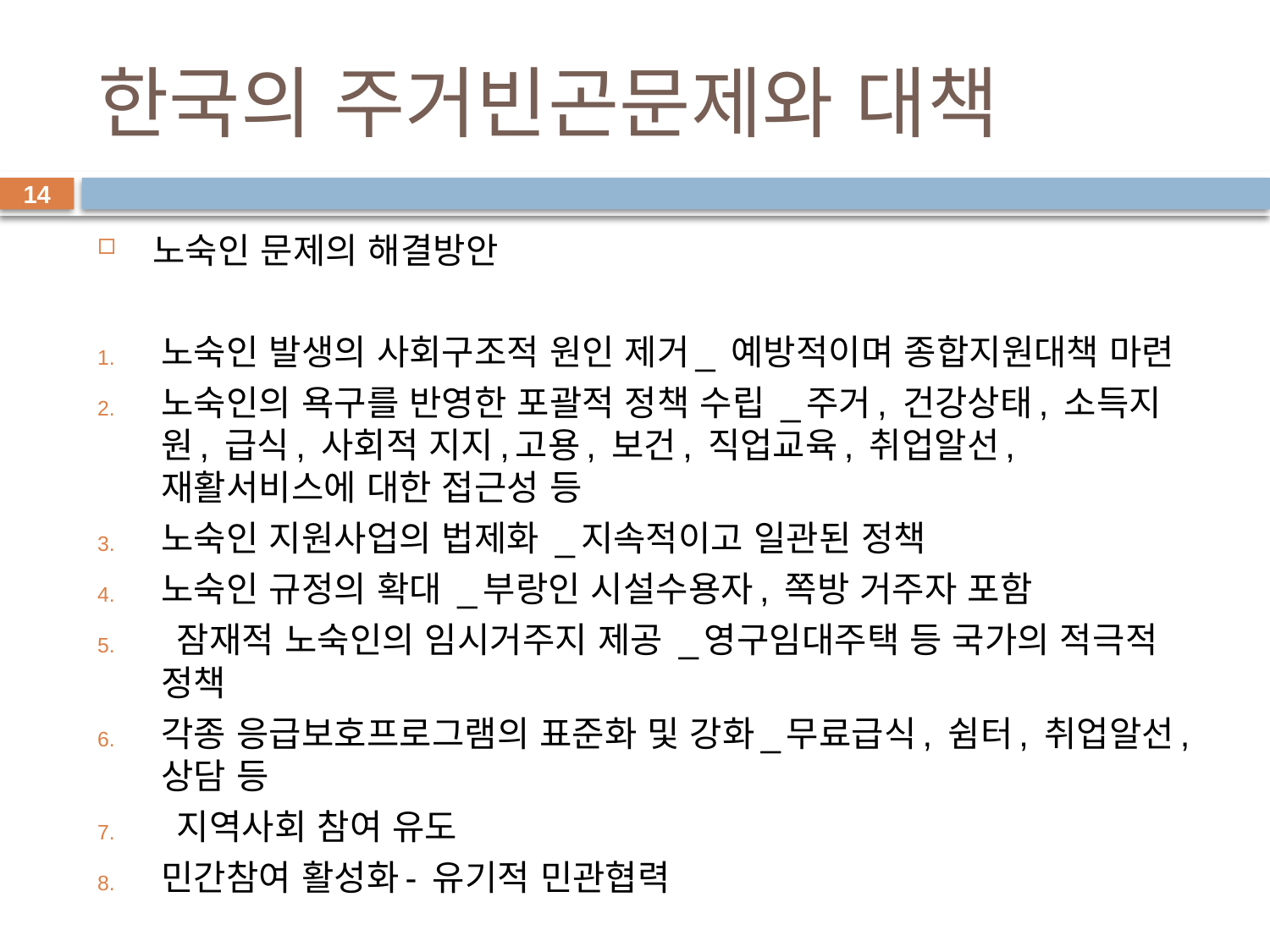

# 한국의 주거빈곤문제와 대책
14
 노숙인 문제의 해결방안

노숙인 발생의 사회구조적 원인 제거_ 예방적이며 종합지원대책 마련
노숙인의 욕구를 반영한 포괄적 정책 수립 _주거, 건강상태, 소득지원, 급식, 사회적 지지,고용, 보건, 직업교육, 취업알선, 재활서비스에 대한 접근성 등
노숙인 지원사업의 법제화 _지속적이고 일관된 정책
노숙인 규정의 확대 _부랑인 시설수용자, 쪽방 거주자 포함
 잠재적 노숙인의 임시거주지 제공 _영구임대주택 등 국가의 적극적 정책
각종 응급보호프로그램의 표준화 및 강화_무료급식, 쉼터, 취업알선, 상담 등
 지역사회 참여 유도
민간참여 활성화- 유기적 민관협력